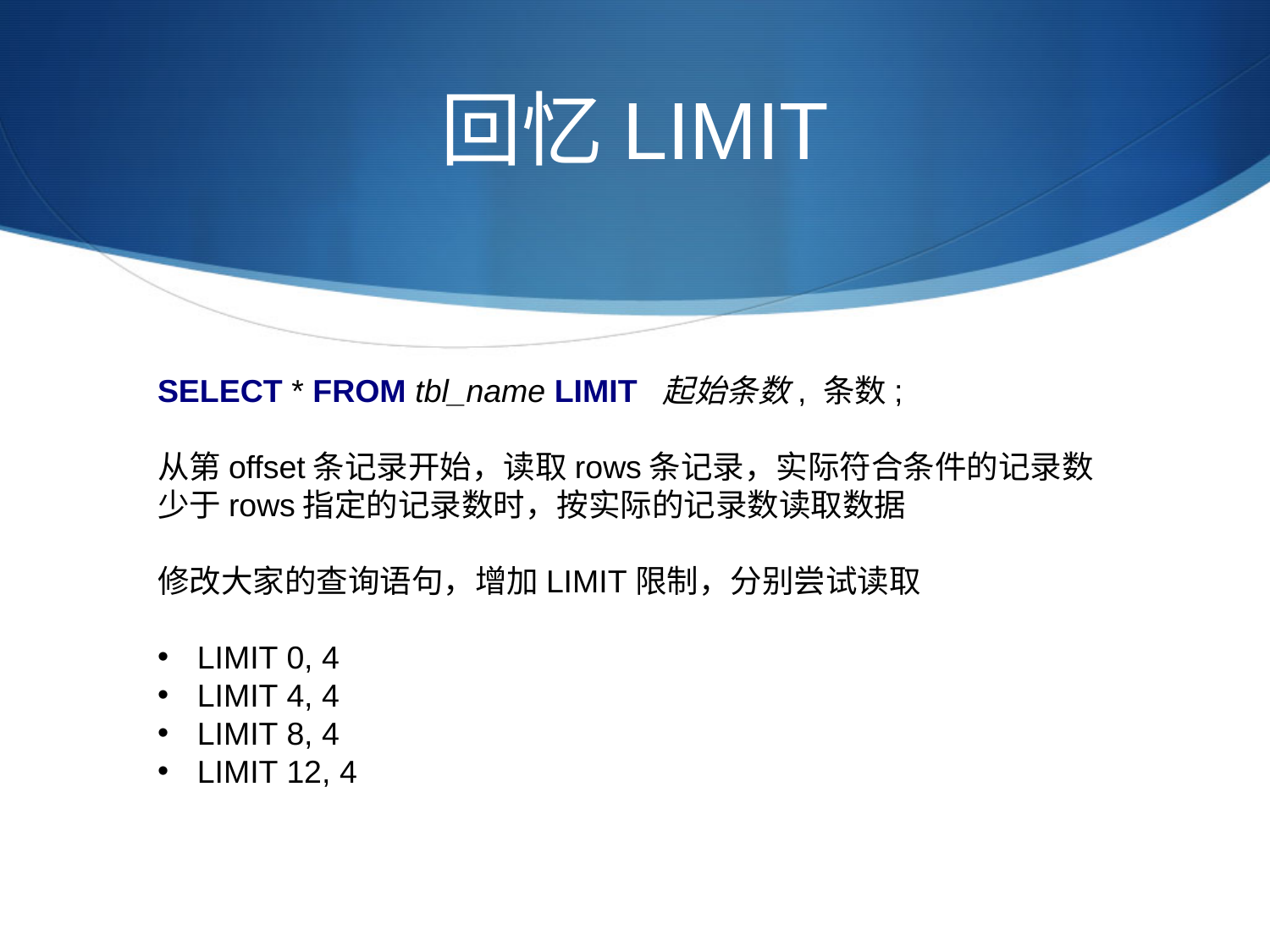

# 回忆LIMIT
SELECT * FROM tbl_name LIMIT  起始条数, 条数;

从第offset条记录开始，读取rows条记录，实际符合条件的记录数少于rows指定的记录数时，按实际的记录数读取数据

修改大家的查询语句，增加LIMIT限制，分别尝试读取

LIMIT 0, 4
LIMIT 4, 4
LIMIT 8, 4
LIMIT 12, 4